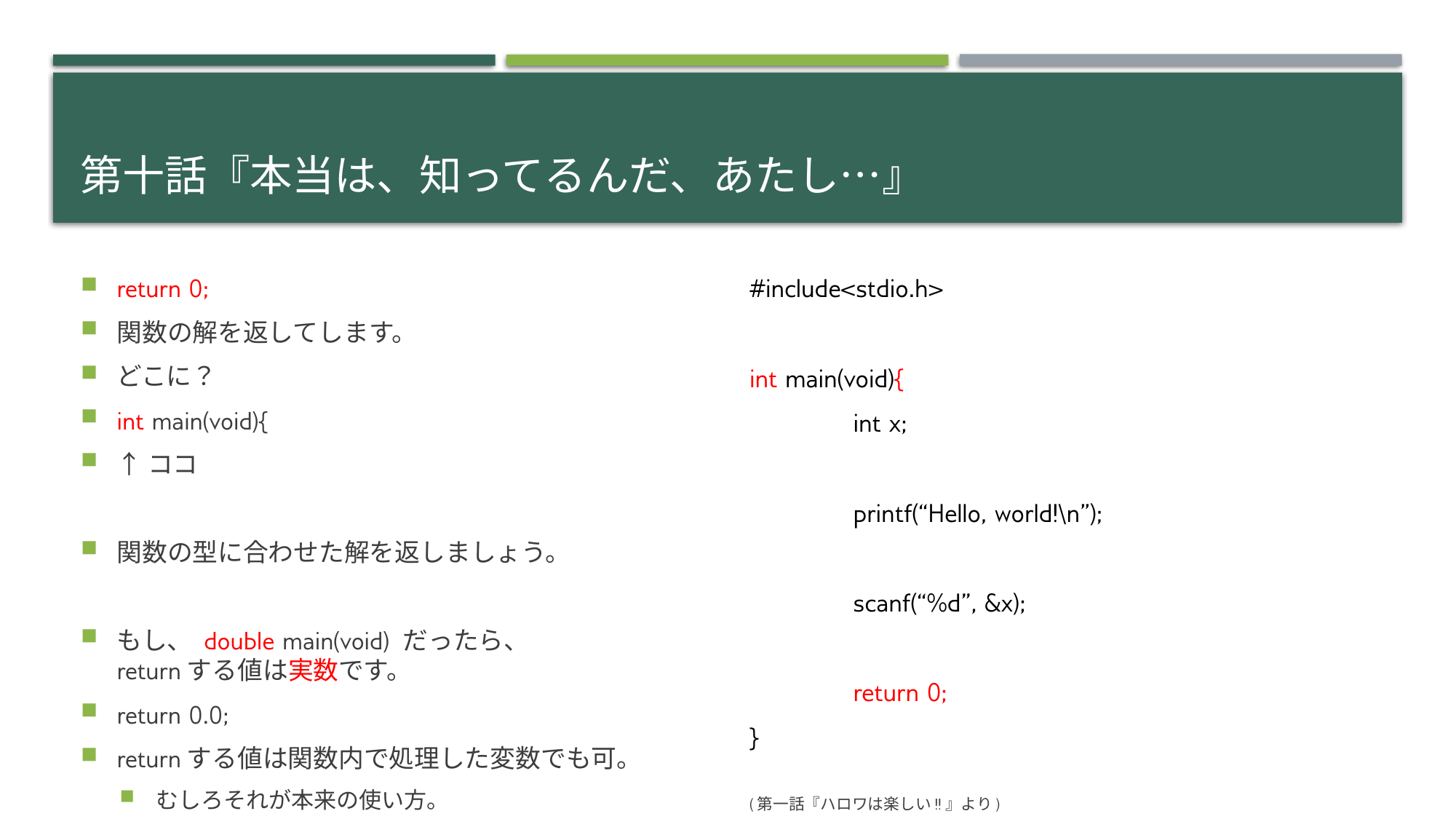

# 第十話『本当は、知ってるんだ、あたし…』
return 0;
関数の解を返してします。
どこに？
int main(void){
↑ココ

関数の型に合わせた解を返しましょう。

もし、 double main(void) だったら、
returnする値は実数です。
return 0.0;
returnする値は関数内で処理した変数でも可。
むしろそれが本来の使い方。
#include<stdio.h>

int main(void){
	int x;

	printf(“Hello, world!\n”);

	scanf(“%d”, &x);

	return 0;
}

(第一話『ハロワは楽しい!!』より)